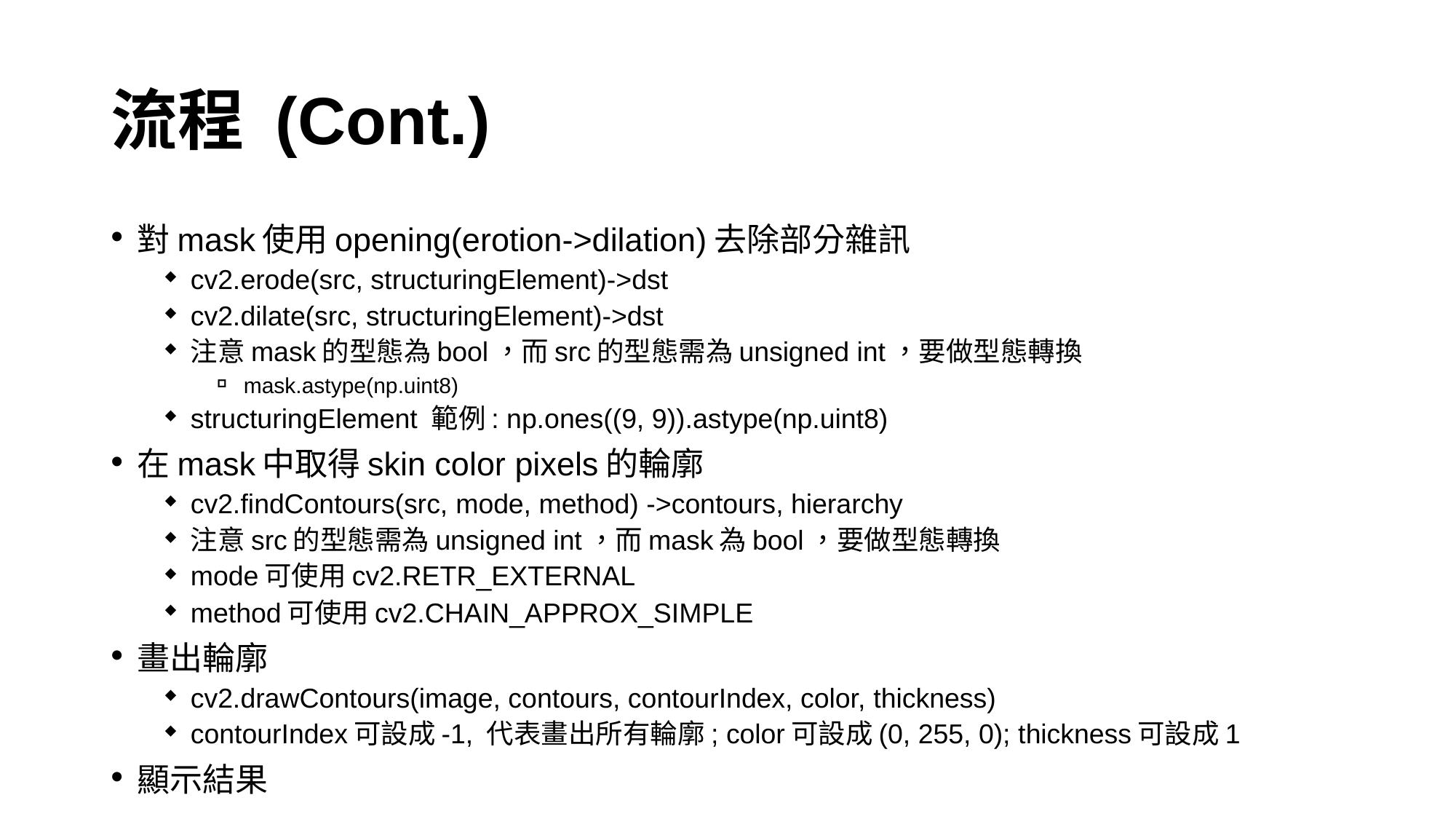

# 流程 (Cont.)
對mask使用opening(erotion->dilation)去除部分雜訊
cv2.erode(src, structuringElement)->dst
cv2.dilate(src, structuringElement)->dst
注意mask的型態為bool，而src的型態需為unsigned int，要做型態轉換
mask.astype(np.uint8)
structuringElement 範例: np.ones((9, 9)).astype(np.uint8)
在mask中取得skin color pixels的輪廓
cv2.findContours(src, mode, method) ->contours, hierarchy
注意src的型態需為unsigned int，而mask為bool，要做型態轉換
mode可使用cv2.RETR_EXTERNAL
method可使用cv2.CHAIN_APPROX_SIMPLE
畫出輪廓
cv2.drawContours(image, contours, contourIndex, color, thickness)
contourIndex可設成-1, 代表畫出所有輪廓; color可設成(0, 255, 0); thickness可設成1
顯示結果